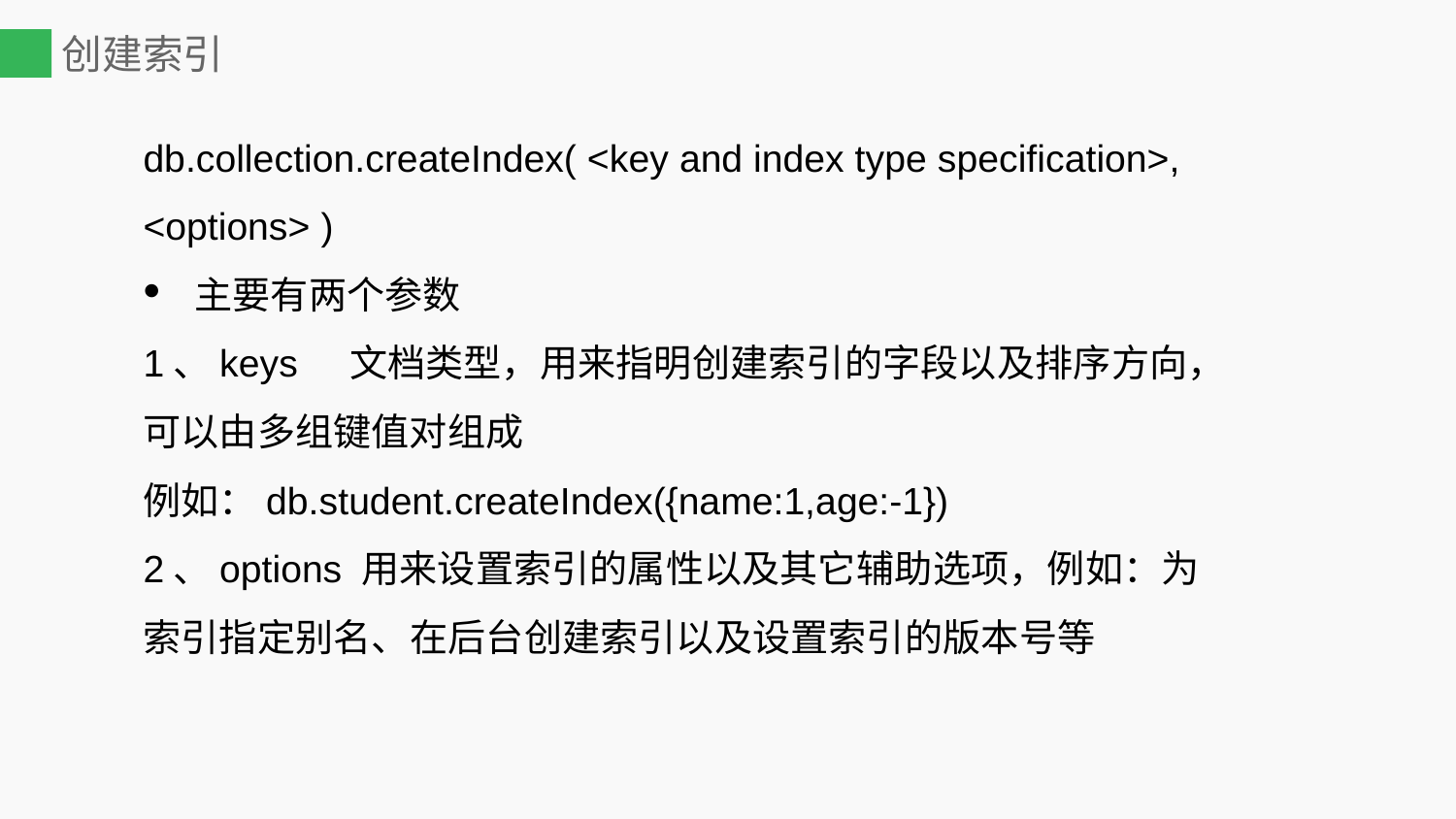

# 创建索引
db.collection.createIndex( <key and index type specification>, <options> )
主要有两个参数
1、keys    文档类型，用来指明创建索引的字段以及排序方向，可以由多组键值对组成
例如：db.student.createIndex({name:1,age:-1})
2、options 用来设置索引的属性以及其它辅助选项，例如：为索引指定别名、在后台创建索引以及设置索引的版本号等